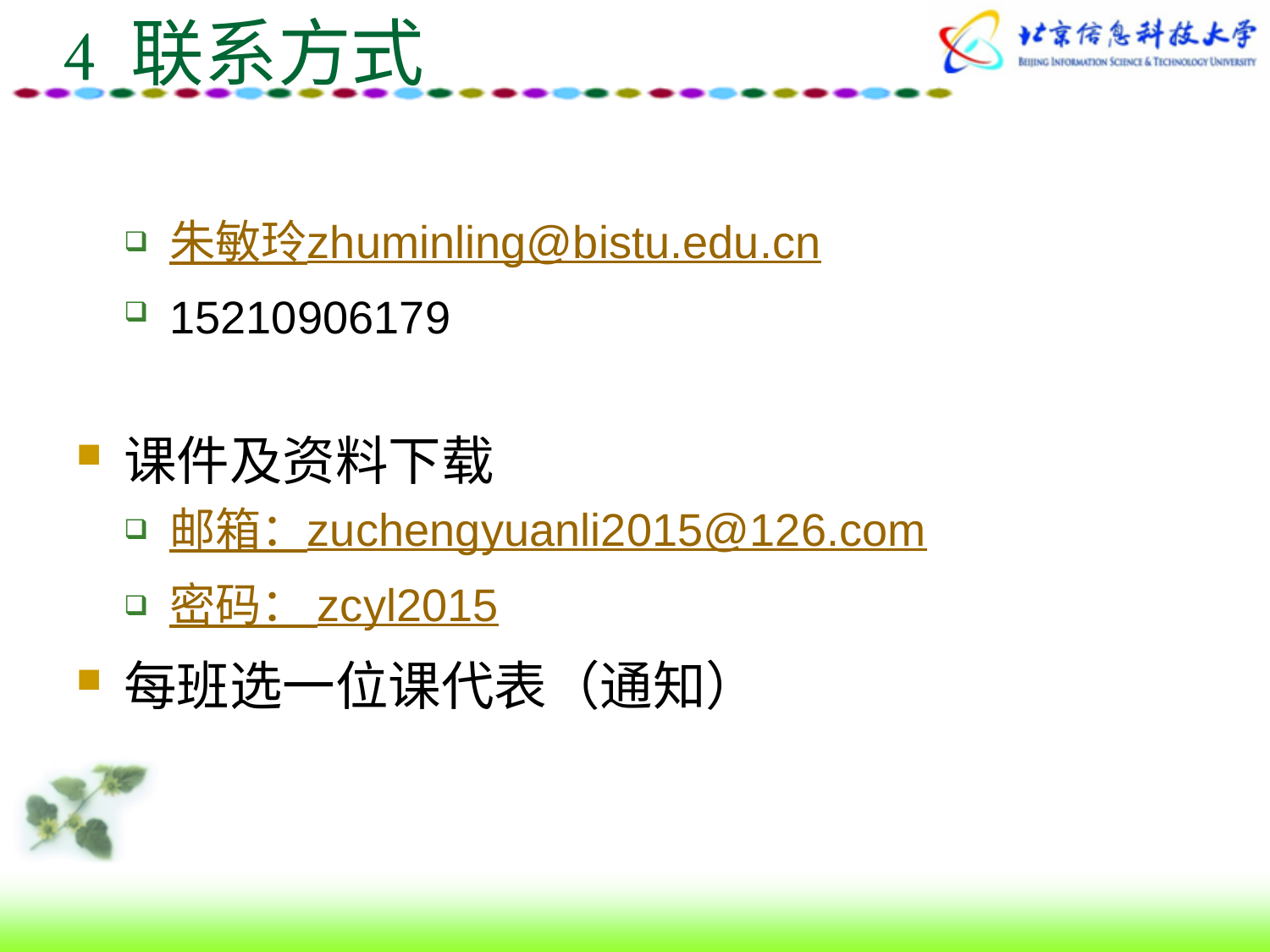

# 4 联系方式
朱敏玲zhuminling@bistu.edu.cn
15210906179

课件及资料下载
邮箱：zuchengyuanli2015@126.com
密码： zcyl2015
每班选一位课代表（通知）